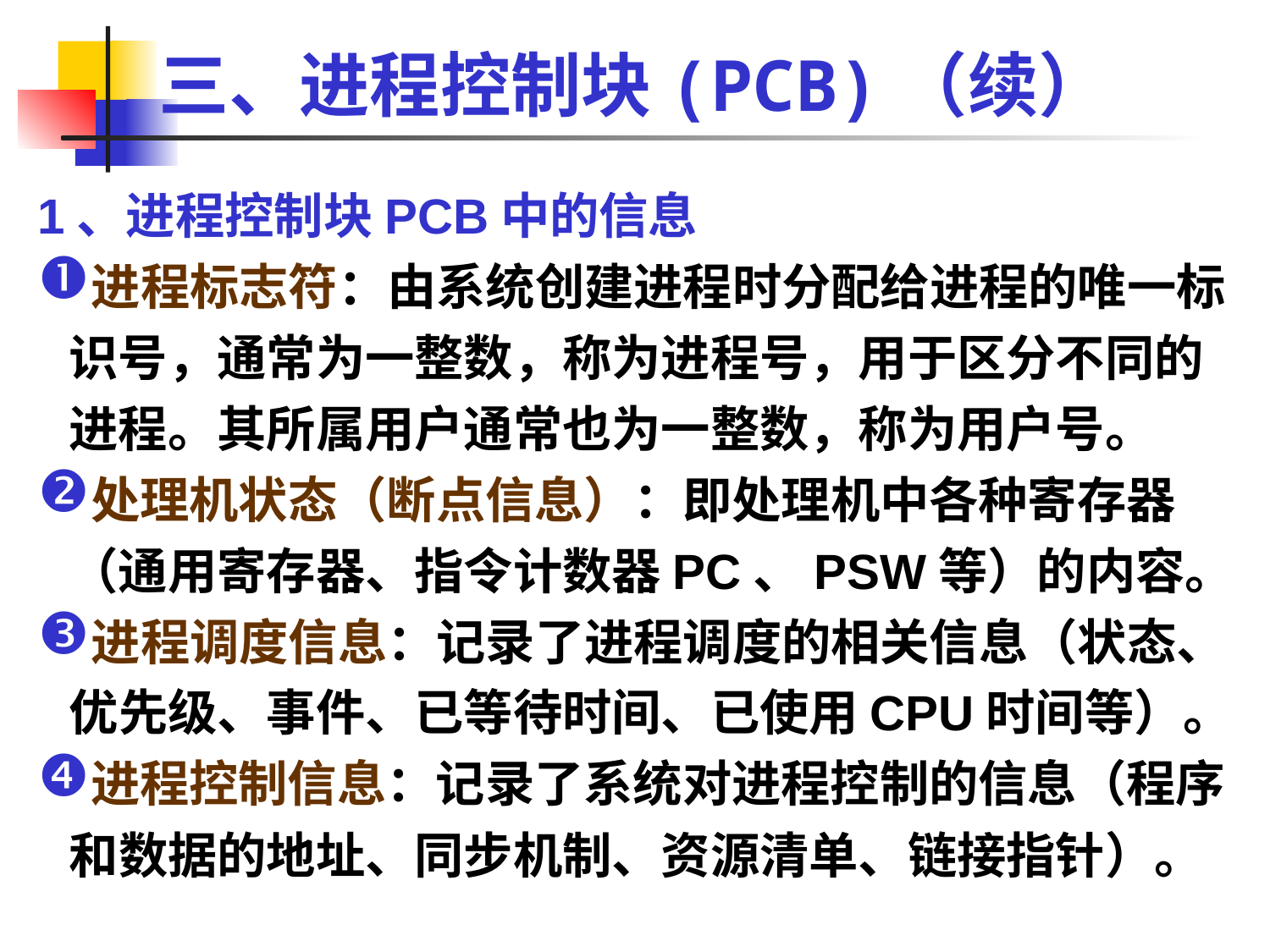

# 三、进程控制块(PCB)（续）
1、进程控制块PCB中的信息
进程标志符：由系统创建进程时分配给进程的唯一标识号，通常为一整数，称为进程号，用于区分不同的进程。其所属用户通常也为一整数，称为用户号。
处理机状态（断点信息）：即处理机中各种寄存器（通用寄存器、指令计数器PC、PSW等）的内容。
进程调度信息：记录了进程调度的相关信息（状态、优先级、事件、已等待时间、已使用CPU时间等）。
进程控制信息：记录了系统对进程控制的信息（程序和数据的地址、同步机制、资源清单、链接指针）。